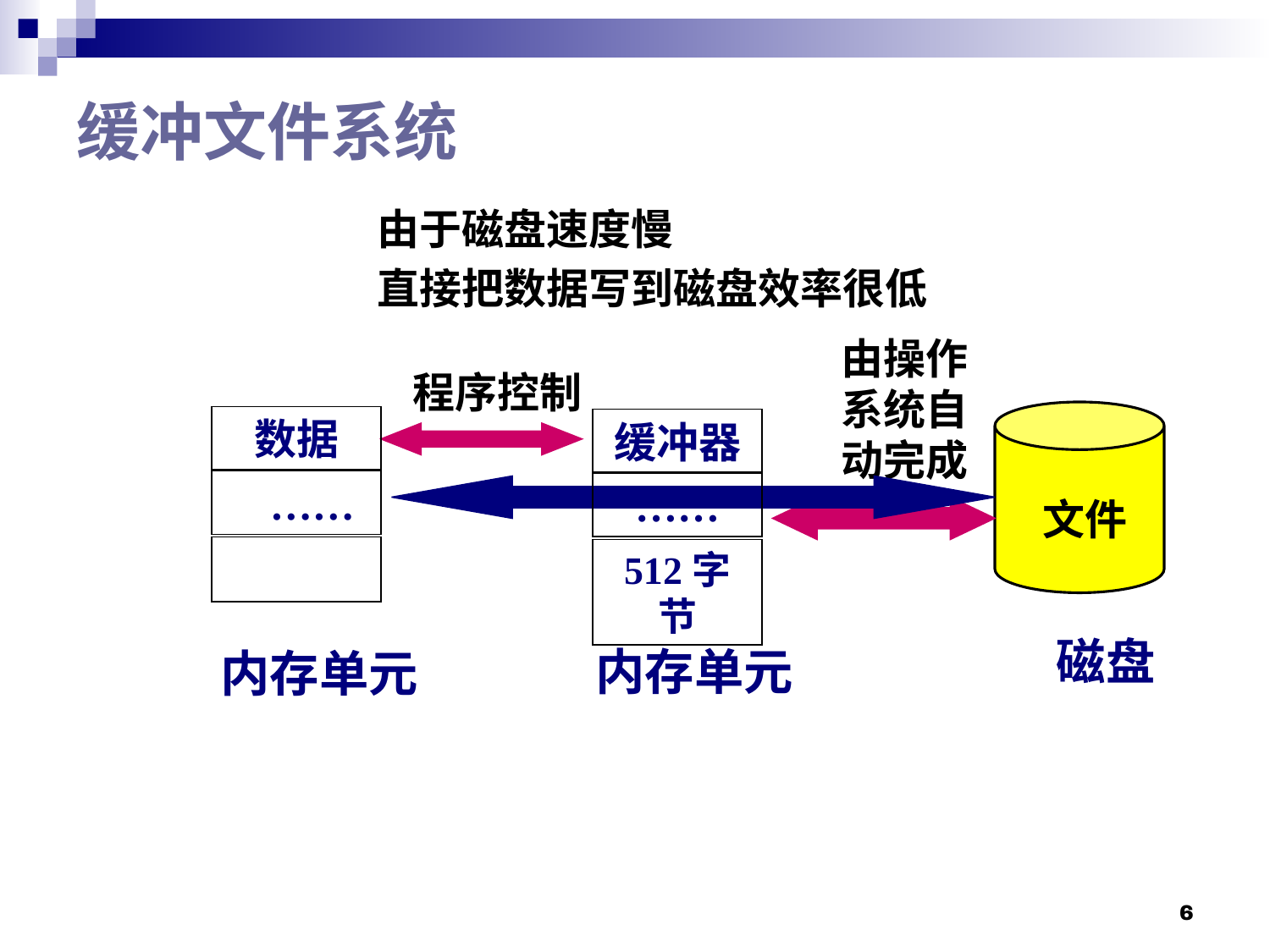

# 缓冲文件系统
由于磁盘速度慢
直接把数据写到磁盘效率很低
由操作系统自动完成
程序控制

数据
缓冲器
……
512字节
内存单元

   ……

文件

     磁盘
 内存单元
6